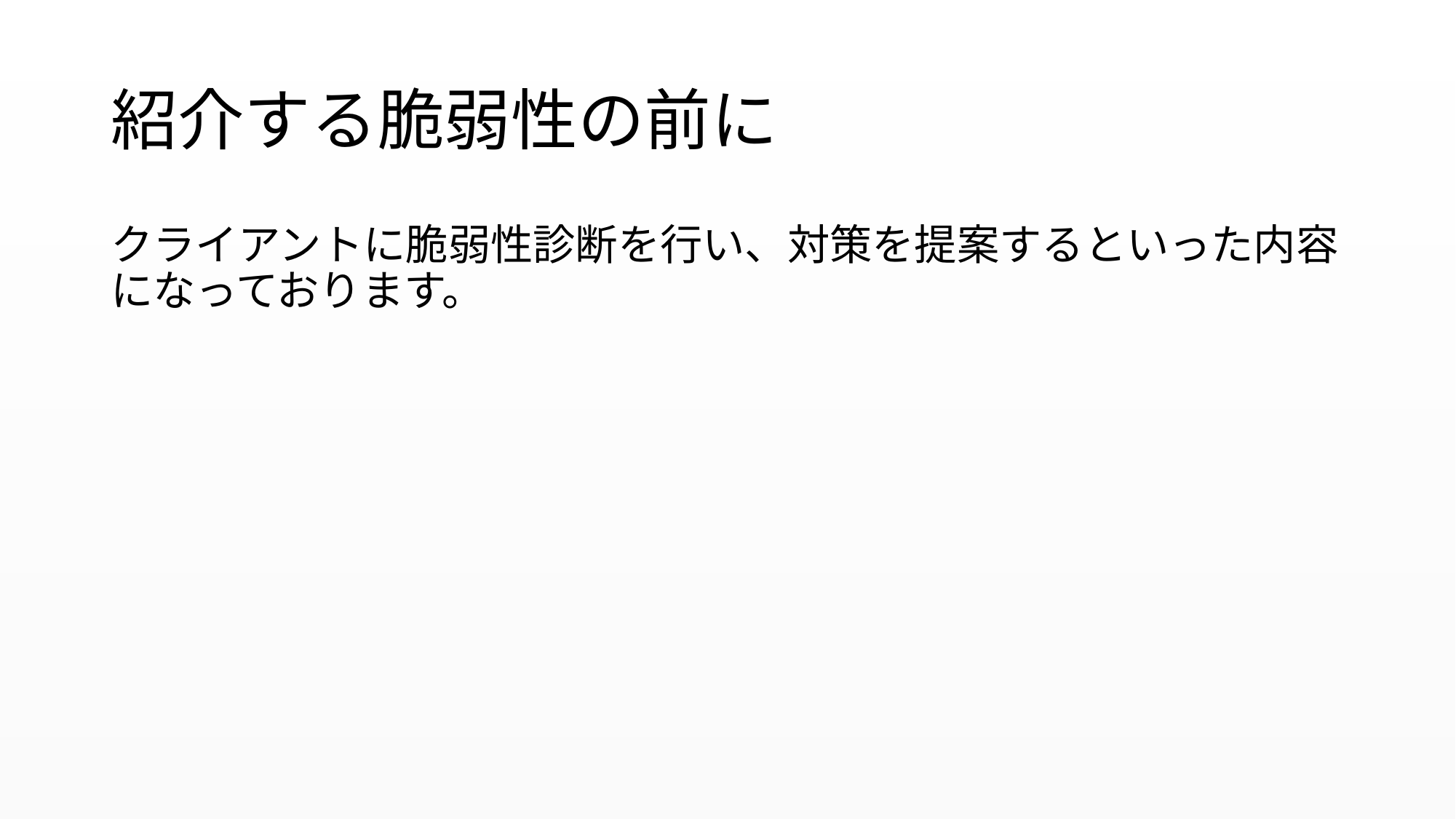

# 紹介する脆弱性の前に
クライアントに脆弱性診断を行い、対策を提案するといった内容になっております。